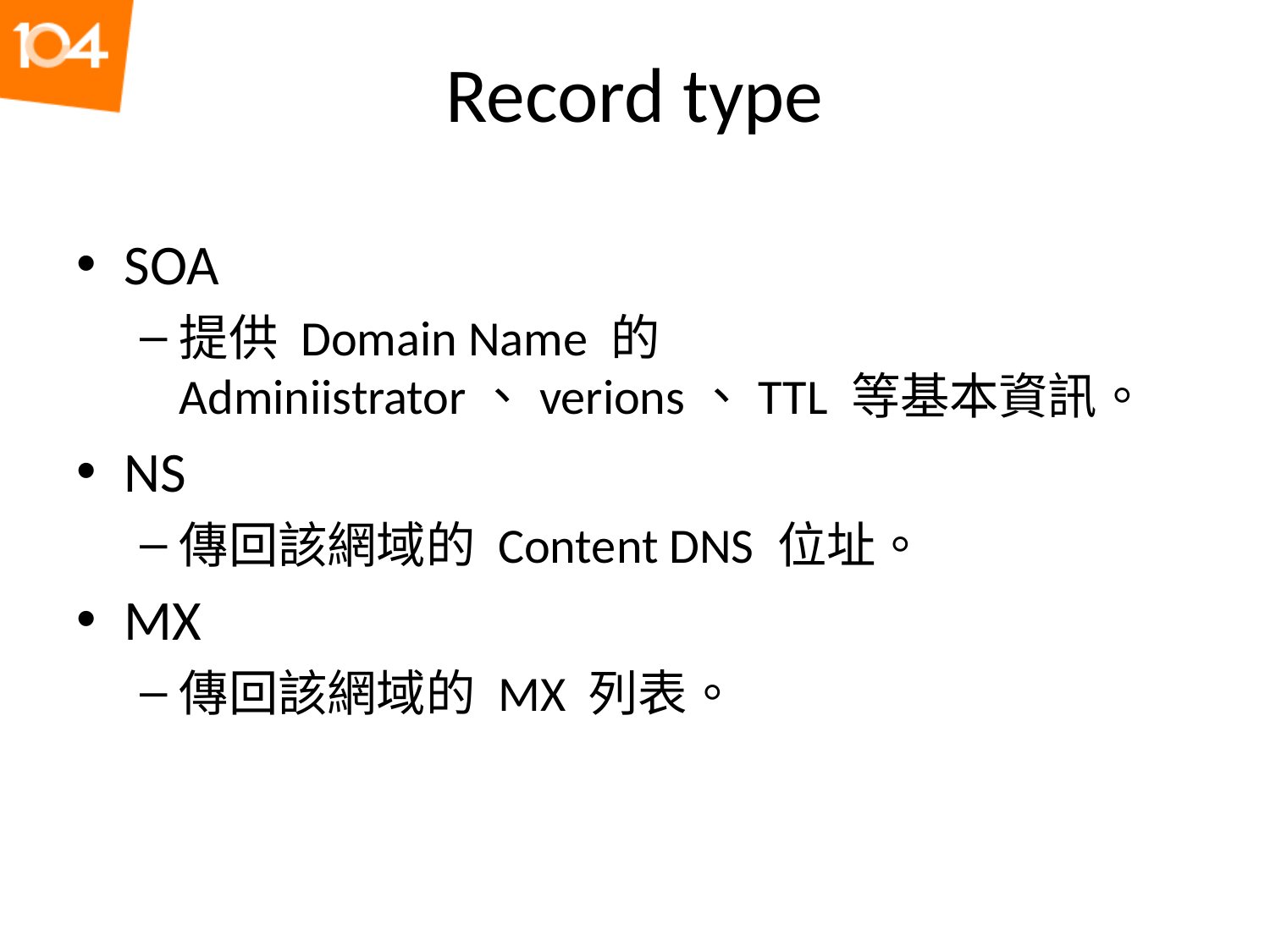

# Record type
SOA
提供 Domain Name 的 Adminiistrator、verions、TTL 等基本資訊。
NS
傳回該網域的 Content DNS 位址。
MX
傳回該網域的 MX 列表。